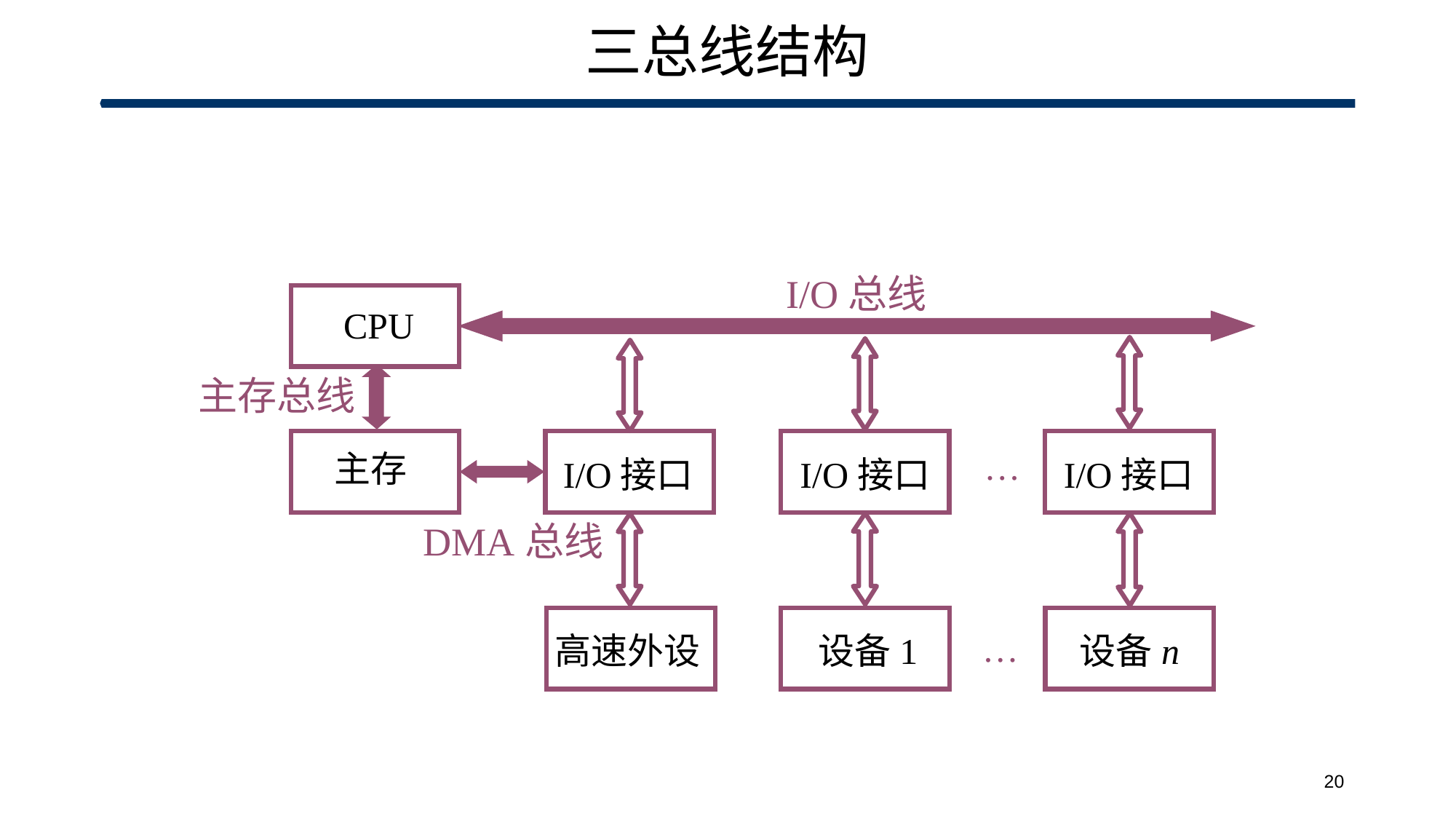

# 三总线结构

I/O总线

主存总线

DMA总线

 CPU

 主存

…
I/O接口
I/O接口
I/O接口

设备n

…
高速外设
设备1
20